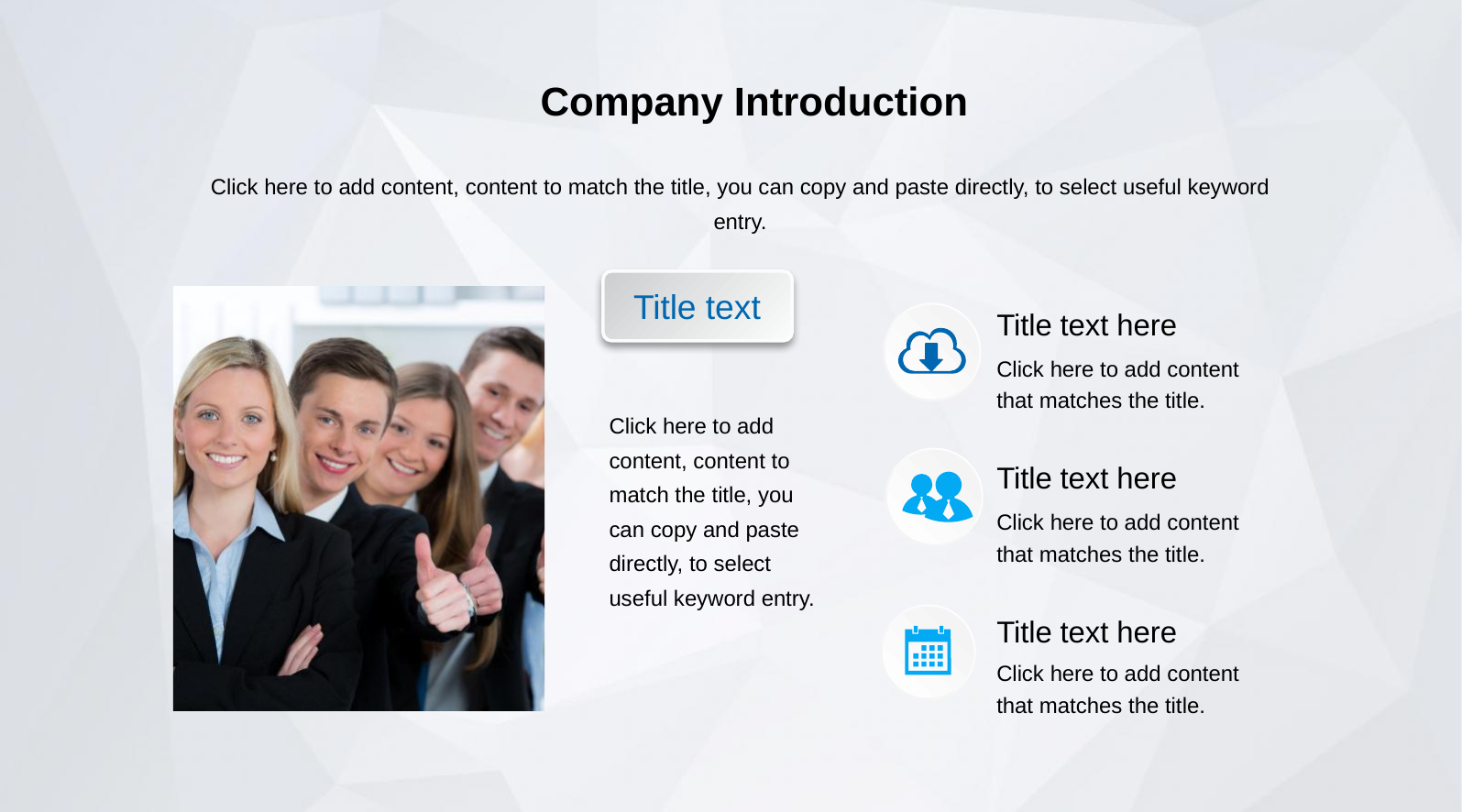

Company Introduction
Click here to add content, content to match the title, you can copy and paste directly, to select useful keyword entry.

Title text

Title text here

Click here to add content that matches the title.
Click here to add content, content to match the title, you can copy and paste directly, to select useful keyword entry.

Title text here
Click here to add content that matches the title.

Title text here
Click here to add content that matches the title.
延迟符